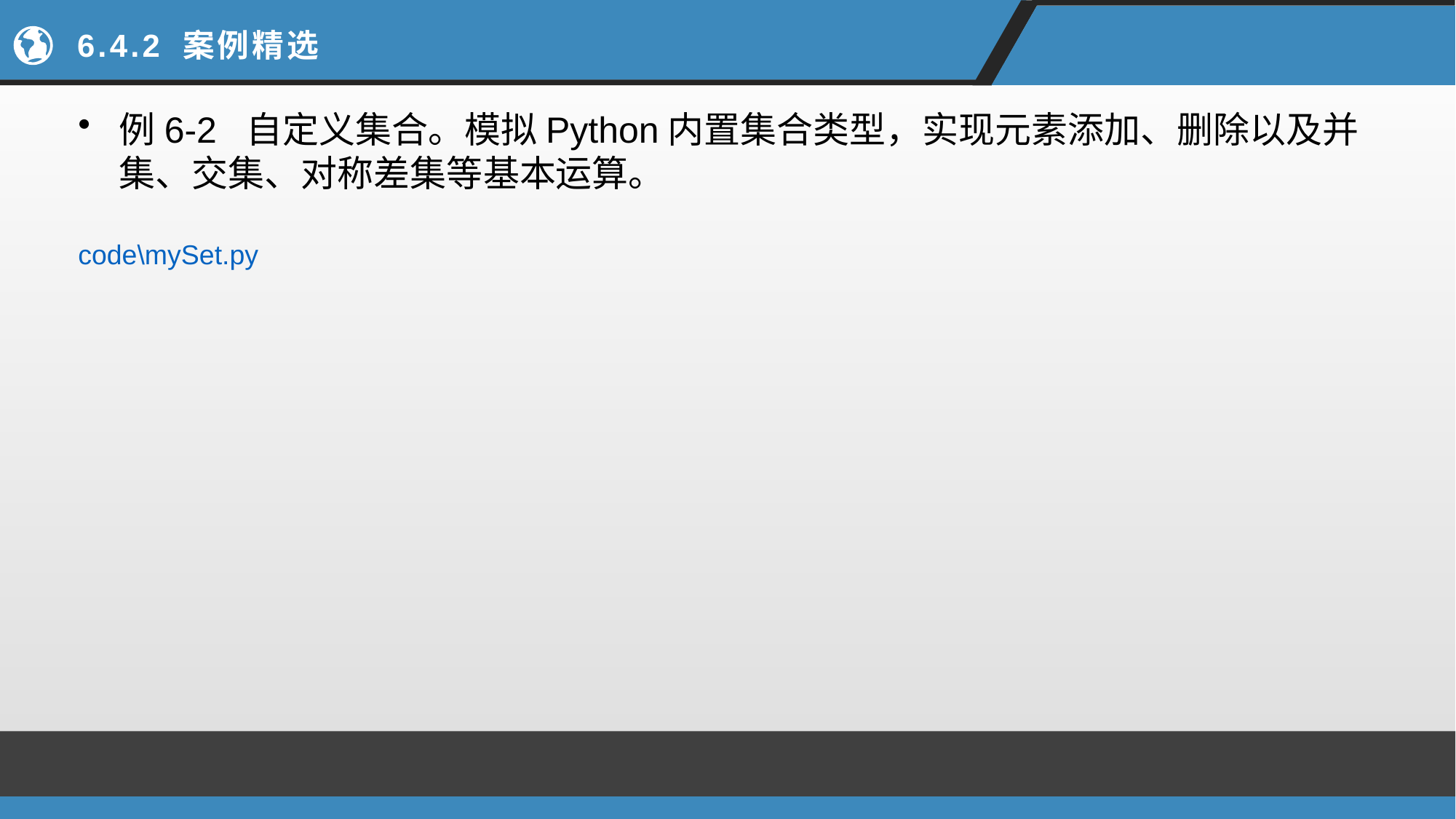

# 6.4.2 案例精选

例6-2  自定义集合。模拟Python内置集合类型，实现元素添加、删除以及并集、交集、对称差集等基本运算。

code\mySet.py
61